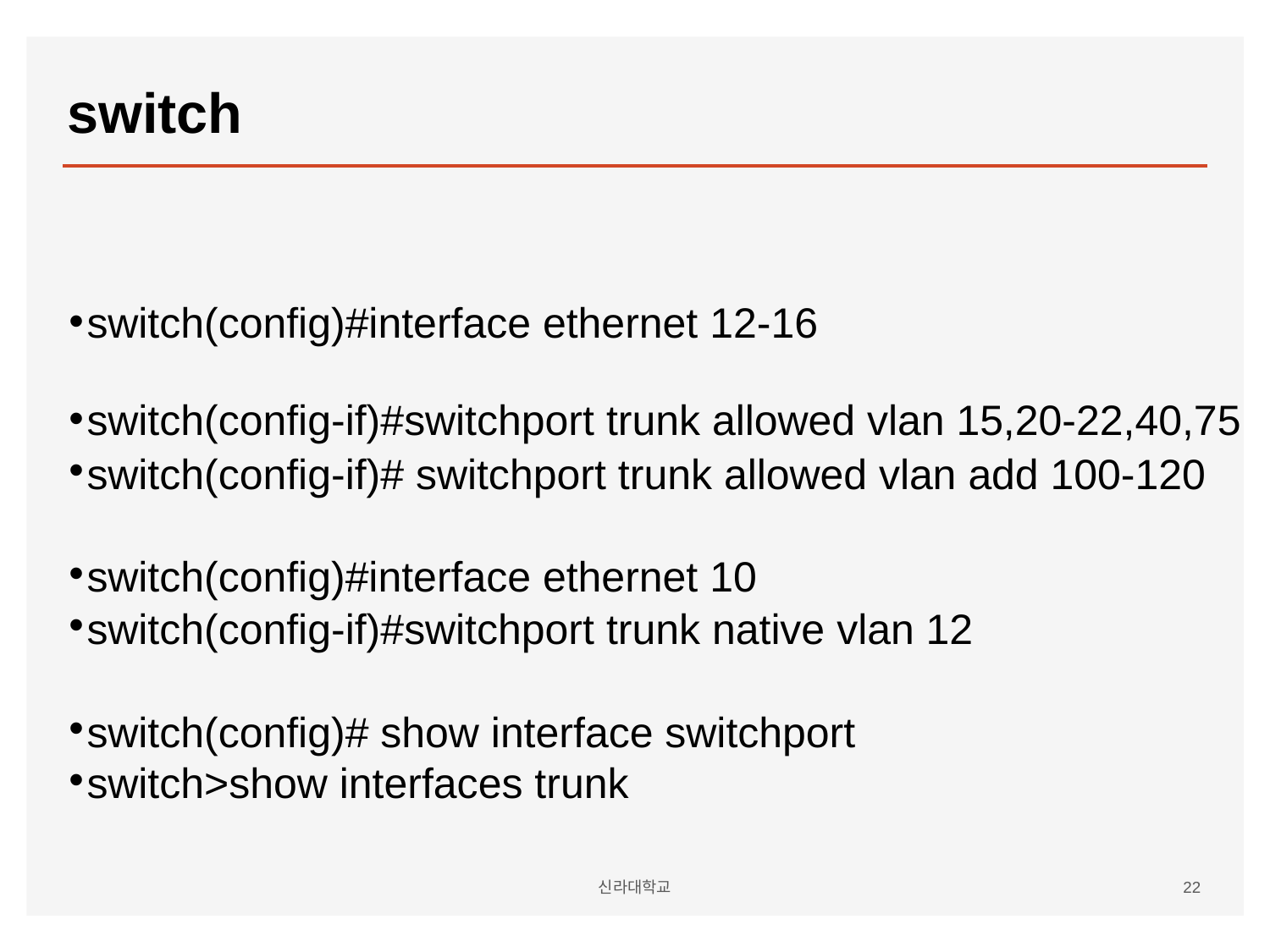

# switch

switch(config)#interface ethernet 12-16
switch(config-if)#switchport trunk allowed vlan 15,20-22,40,75
switch(config-if)# switchport trunk allowed vlan add 100-120

switch(config)#interface ethernet 10
switch(config-if)#switchport trunk native vlan 12

switch(config)# show interface switchport
switch>show interfaces trunk
신라대학교
22